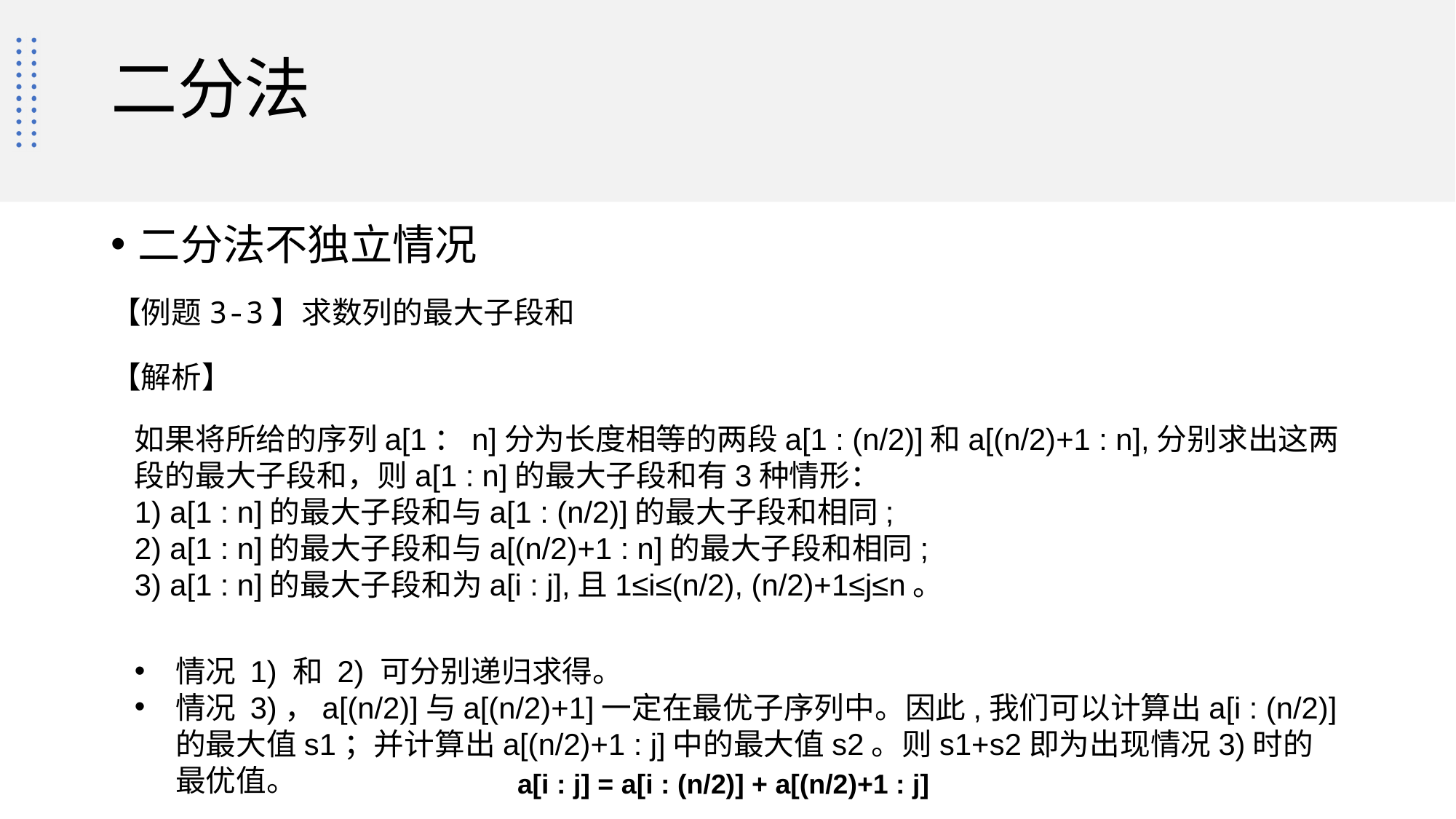

# 二分法
二分法不独立情况
【例题3-3】求数列的最大子段和
【解析】
如果将所给的序列a[1：n]分为长度相等的两段a[1 : (n/2)]和a[(n/2)+1 : n],分别求出这两段的最大子段和，则a[1 : n]的最大子段和有3种情形：
1) a[1 : n]的最大子段和与a[1 : (n/2)]的最大子段和相同;
2) a[1 : n]的最大子段和与a[(n/2)+1 : n]的最大子段和相同;
3) a[1 : n]的最大子段和为a[i : j],且1≤i≤(n/2), (n/2)+1≤j≤n。
情况 1) 和 2) 可分别递归求得。
情况 3)，a[(n/2)]与a[(n/2)+1]一定在最优子序列中。因此,我们可以计算出a[i : (n/2)]的最大值s1；并计算出a[(n/2)+1 : j]中的最大值s2。则s1+s2即为出现情况3)时的最优值。
a[i : j] = a[i : (n/2)] + a[(n/2)+1 : j]